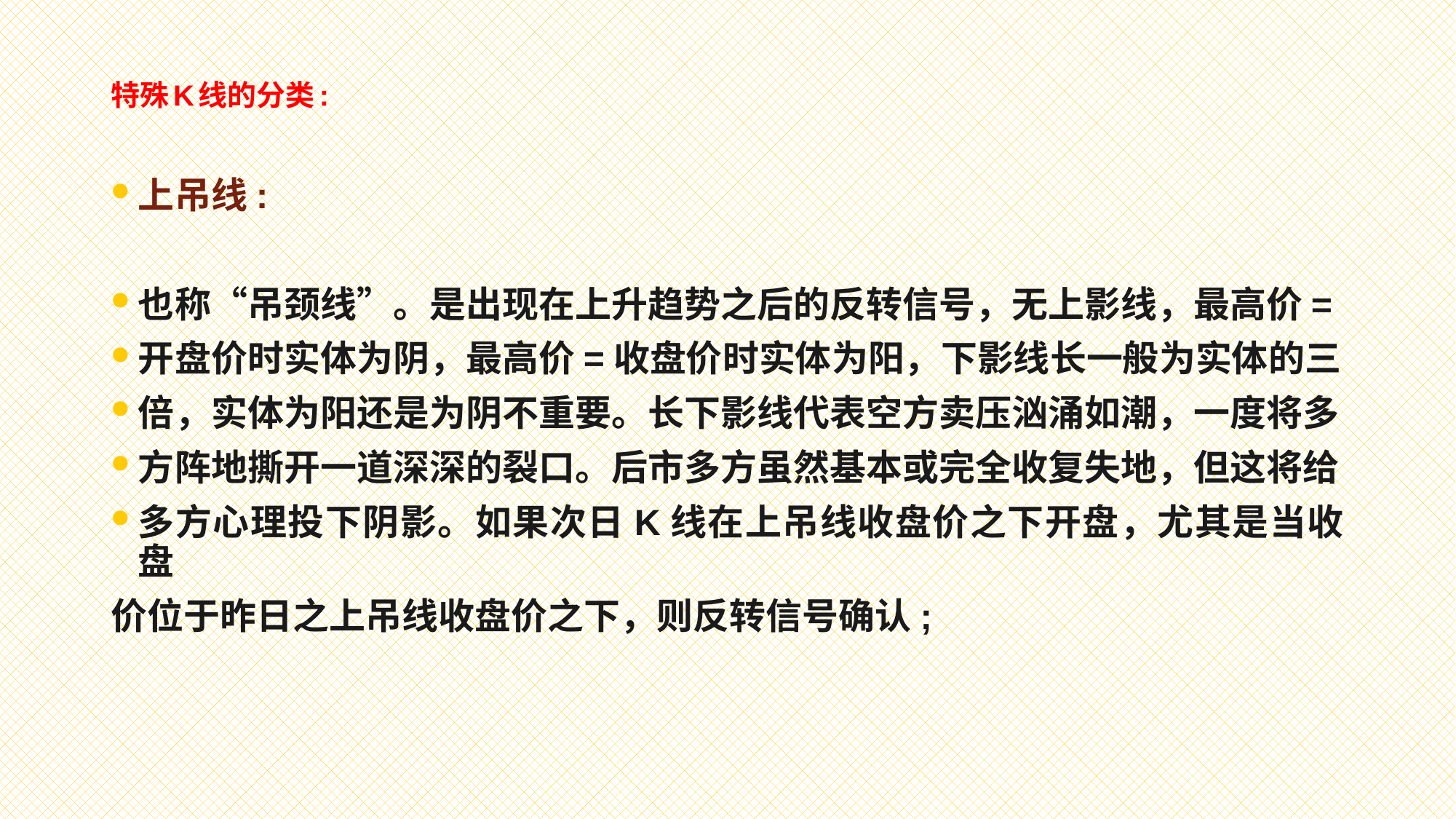

# 特殊K线的分类:
上吊线:

也称“吊颈线”。是出现在上升趋势之后的反转信号，无上影线，最高价=
开盘价时实体为阴，最高价=收盘价时实体为阳，下影线长一般为实体的三
倍，实体为阳还是为阴不重要。长下影线代表空方卖压汹涌如潮，一度将多
方阵地撕开一道深深的裂口。后市多方虽然基本或完全收复失地，但这将给
多方心理投下阴影。如果次日K线在上吊线收盘价之下开盘，尤其是当收盘
价位于昨日之上吊线收盘价之下，则反转信号确认;